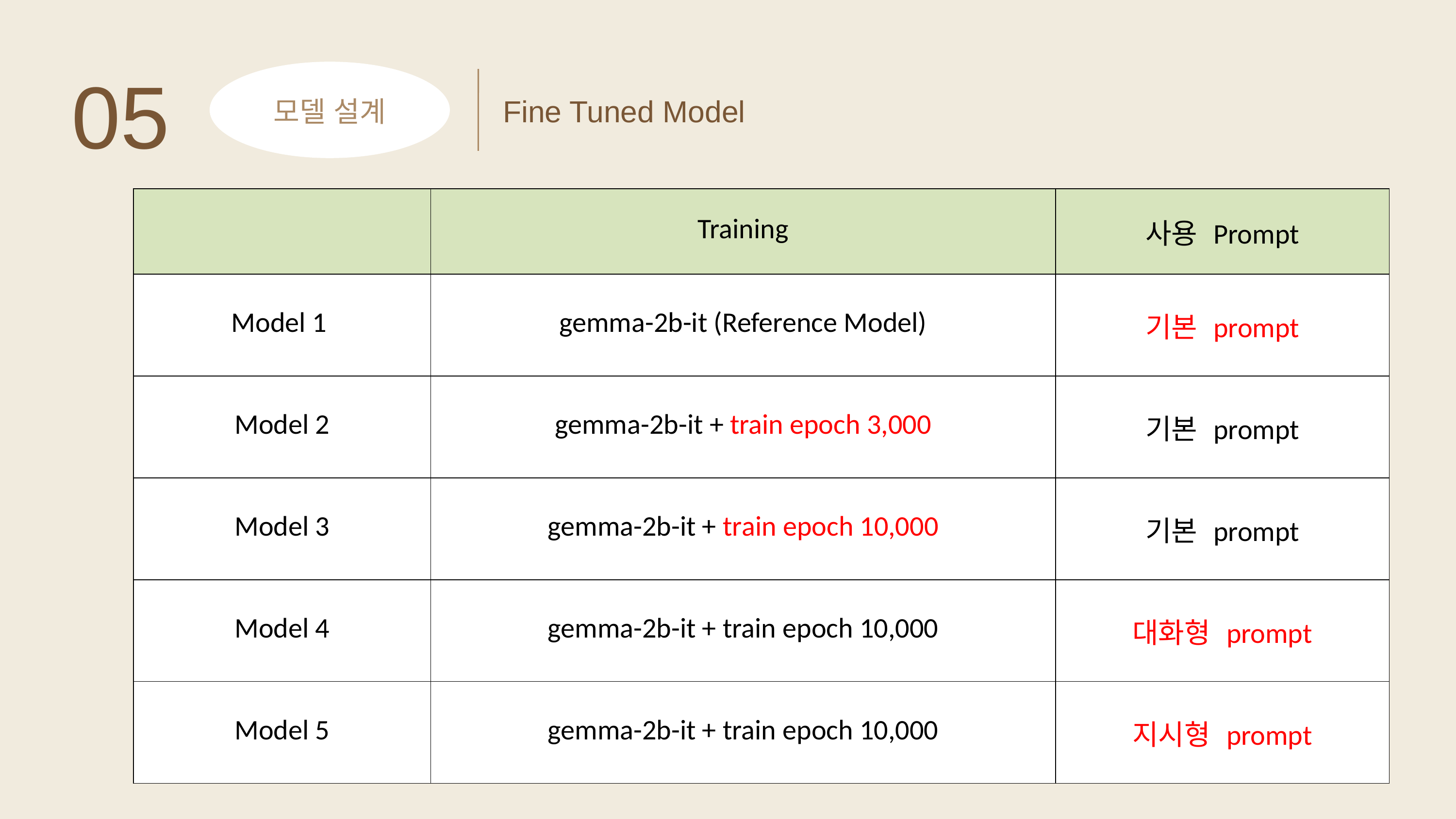

05

Fine Tuned Model
모델 설계
|  | Training | 사용 Prompt |
| --- | --- | --- |
| Model 1 | gemma-2b-it (Reference Model) | 기본 prompt |
| Model 2 | gemma-2b-it + train epoch 3,000 | 기본 prompt |
| Model 3 | gemma-2b-it + train epoch 10,000 | 기본 prompt |
| Model 4 | gemma-2b-it + train epoch 10,000 | 대화형 prompt |
| Model 5 | gemma-2b-it + train epoch 10,000 | 지시형 prompt |